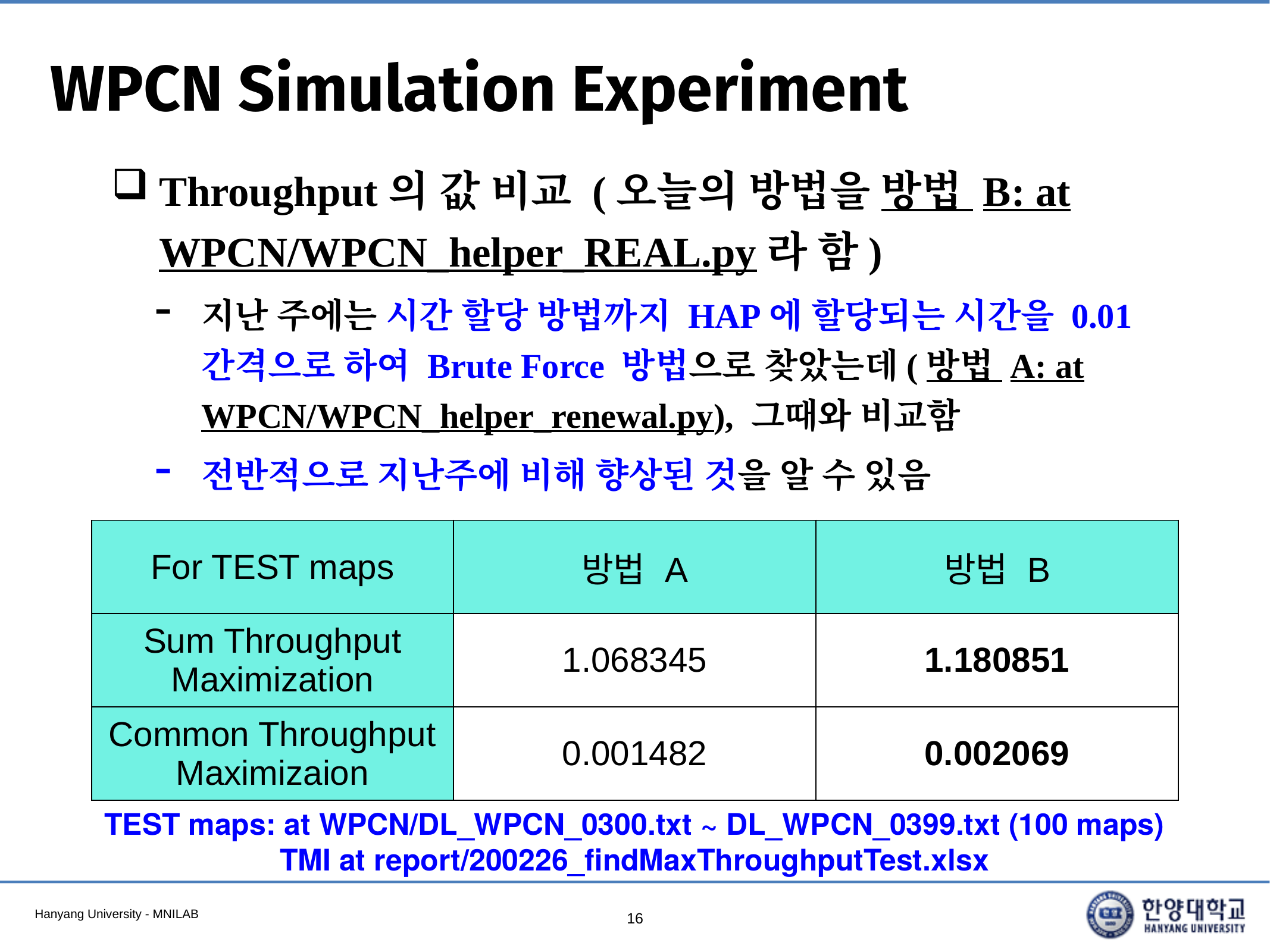

# WPCN Simulation Experiment
Throughput의 값 비교 (오늘의 방법을 방법 B: at WPCN/WPCN_helper_REAL.py라 함)
지난 주에는 시간 할당 방법까지 HAP에 할당되는 시간을 0.01 간격으로 하여 Brute Force 방법으로 찾았는데(방법 A: at WPCN/WPCN_helper_renewal.py), 그때와 비교함
전반적으로 지난주에 비해 향상된 것을 알 수 있음
| For TEST maps | 방법 A | 방법 B |
| --- | --- | --- |
| Sum Throughput Maximization | 1.068345 | 1.180851 |
| Common Throughput Maximizaion | 0.001482 | 0.002069 |
TEST maps: at WPCN/DL_WPCN_0300.txt ~ DL_WPCN_0399.txt (100 maps)
TMI at report/200226_findMaxThroughputTest.xlsx
16